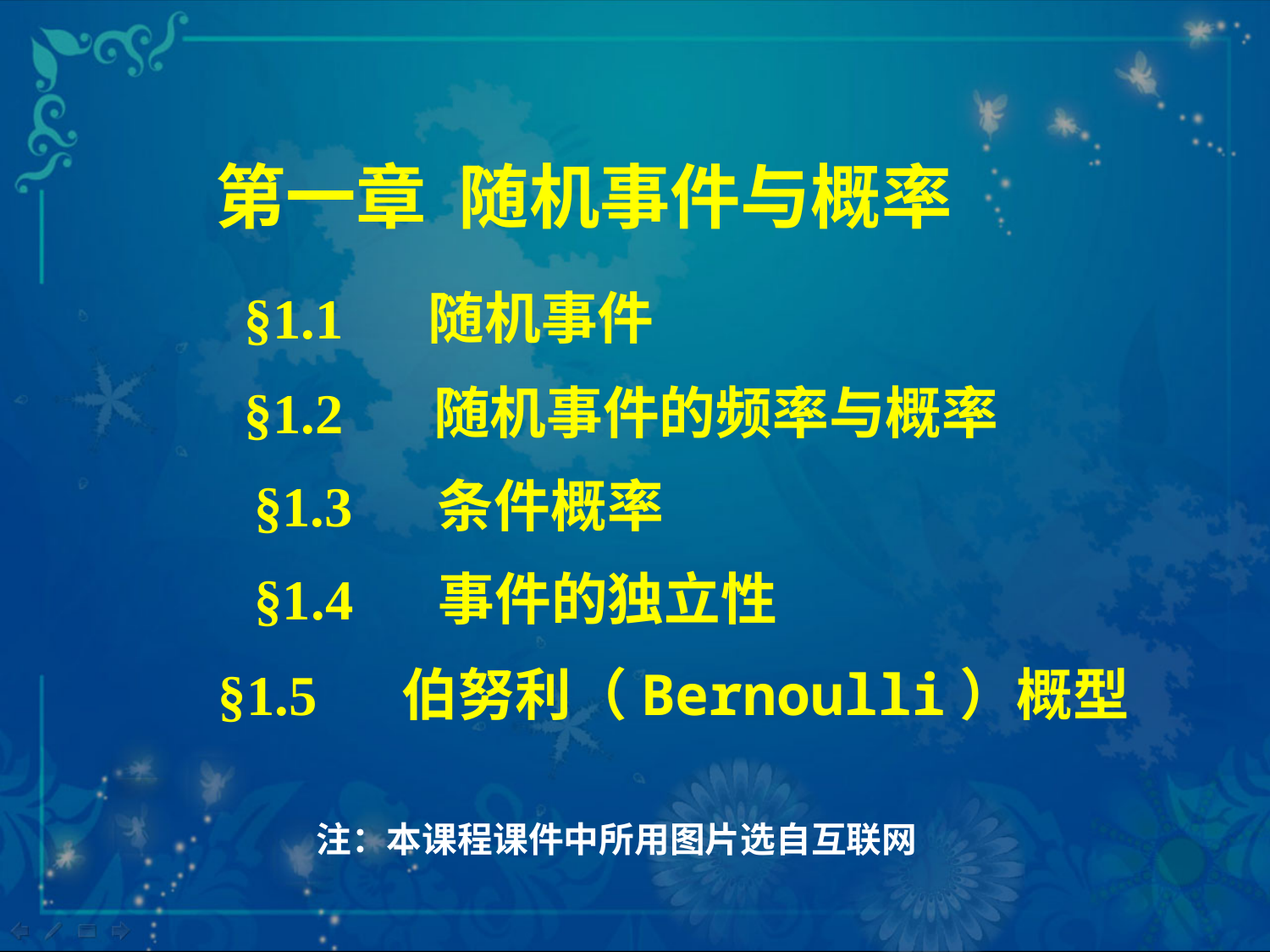

# 第一章  随机事件与概率
§1.1     随机事件
§1.2    随机事件的频率与概率
§1.3     条件概率
§1.4     事件的独立性
§1.5     伯努利（Bernoulli）概型
注：本课程课件中所用图片选自互联网